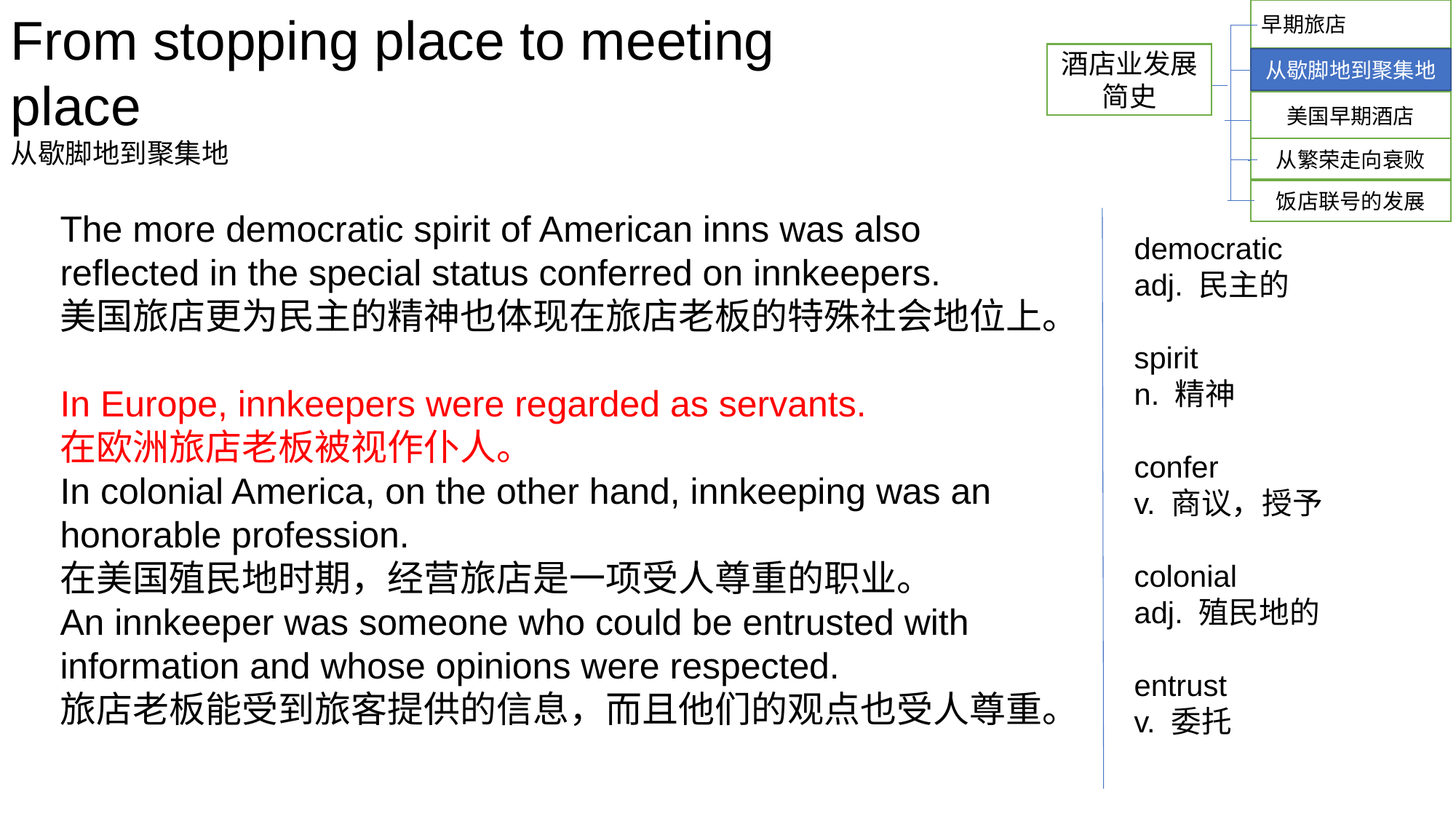

From stopping place to meeting place
从歇脚地到聚集地
早期旅店
酒店业发展简史
从歇脚地到聚集地
美国早期酒店
从繁荣走向衰败
饭店联号的发展
The more democratic spirit of American inns was also reflected in the special status conferred on innkeepers.
美国旅店更为民主的精神也体现在旅店老板的特殊社会地位上。
In Europe, innkeepers were regarded as servants.
在欧洲旅店老板被视作仆人。
In colonial America, on the other hand, innkeeping was an honorable profession.
在美国殖民地时期，经营旅店是一项受人尊重的职业。
An innkeeper was someone who could be entrusted with information and whose opinions were respected.
旅店老板能受到旅客提供的信息，而且他们的观点也受人尊重。
 democratic
 adj. 民主的

 spirit
 n. 精神

 confer
 v. 商议，授予

 colonial
 adj. 殖民地的

 entrust
 v. 委托